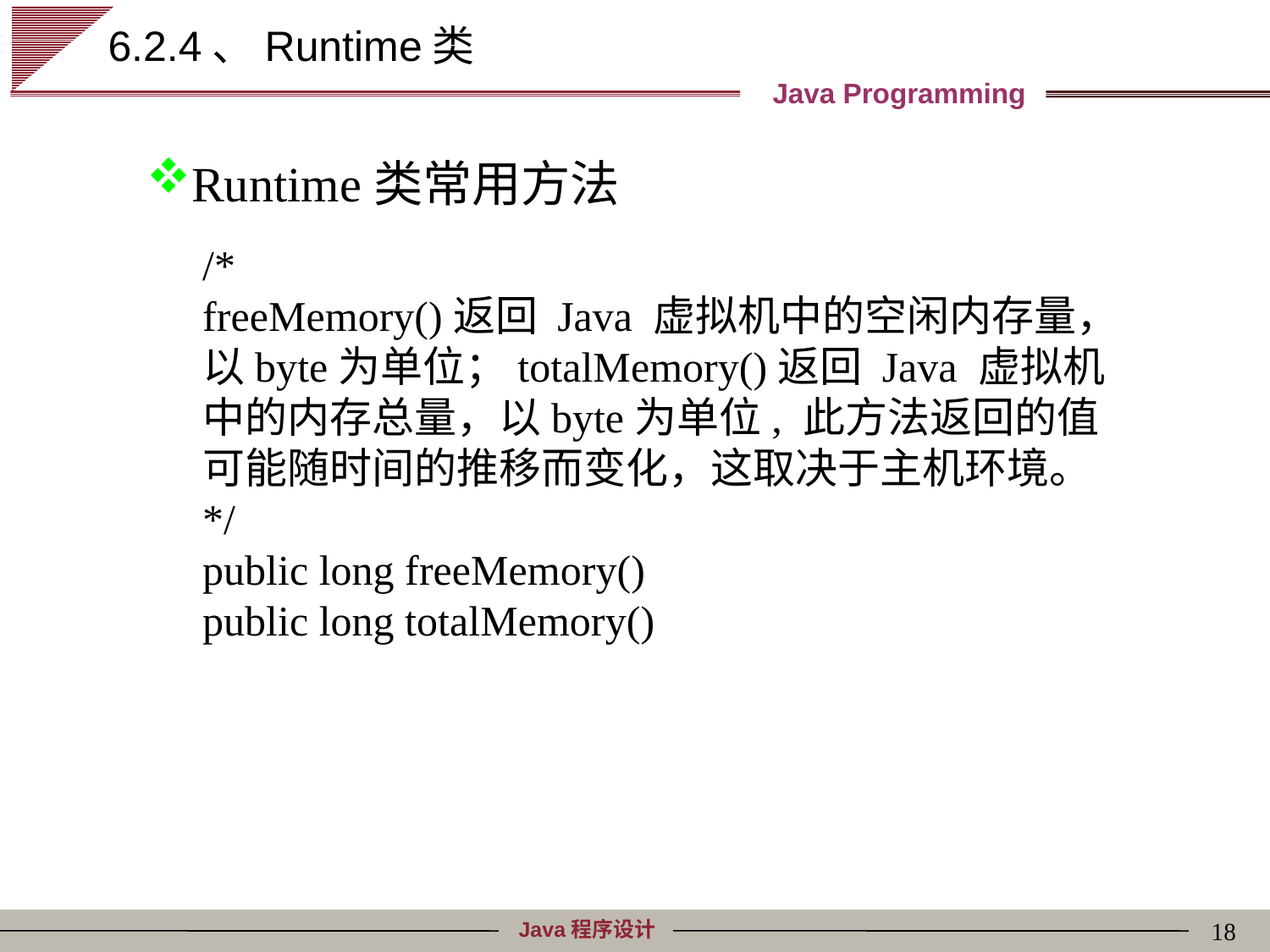

# 6.2.4、Runtime类
Runtime类常用方法
/*
freeMemory()返回 Java 虚拟机中的空闲内存量，以byte为单位；totalMemory()返回 Java 虚拟机中的内存总量，以byte为单位, 此方法返回的值可能随时间的推移而变化，这取决于主机环境。
*/
public long freeMemory()
public long totalMemory()